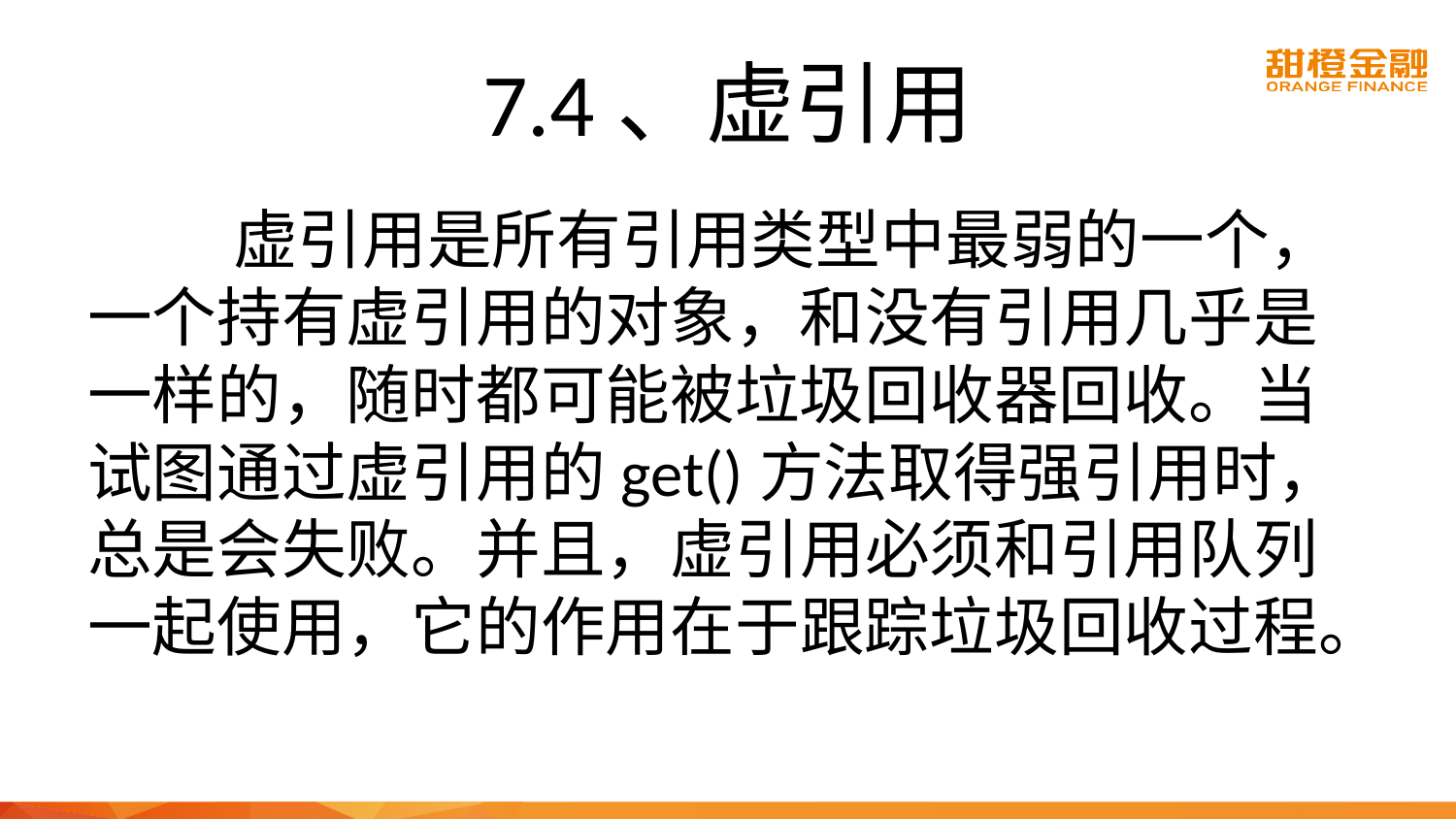

# 7.4、虚引用
	虚引用是所有引用类型中最弱的一个，一个持有虚引用的对象，和没有引用几乎是一样的，随时都可能被垃圾回收器回收。当试图通过虚引用的get()方法取得强引用时，总是会失败。并且，虚引用必须和引用队列一起使用，它的作用在于跟踪垃圾回收过程。